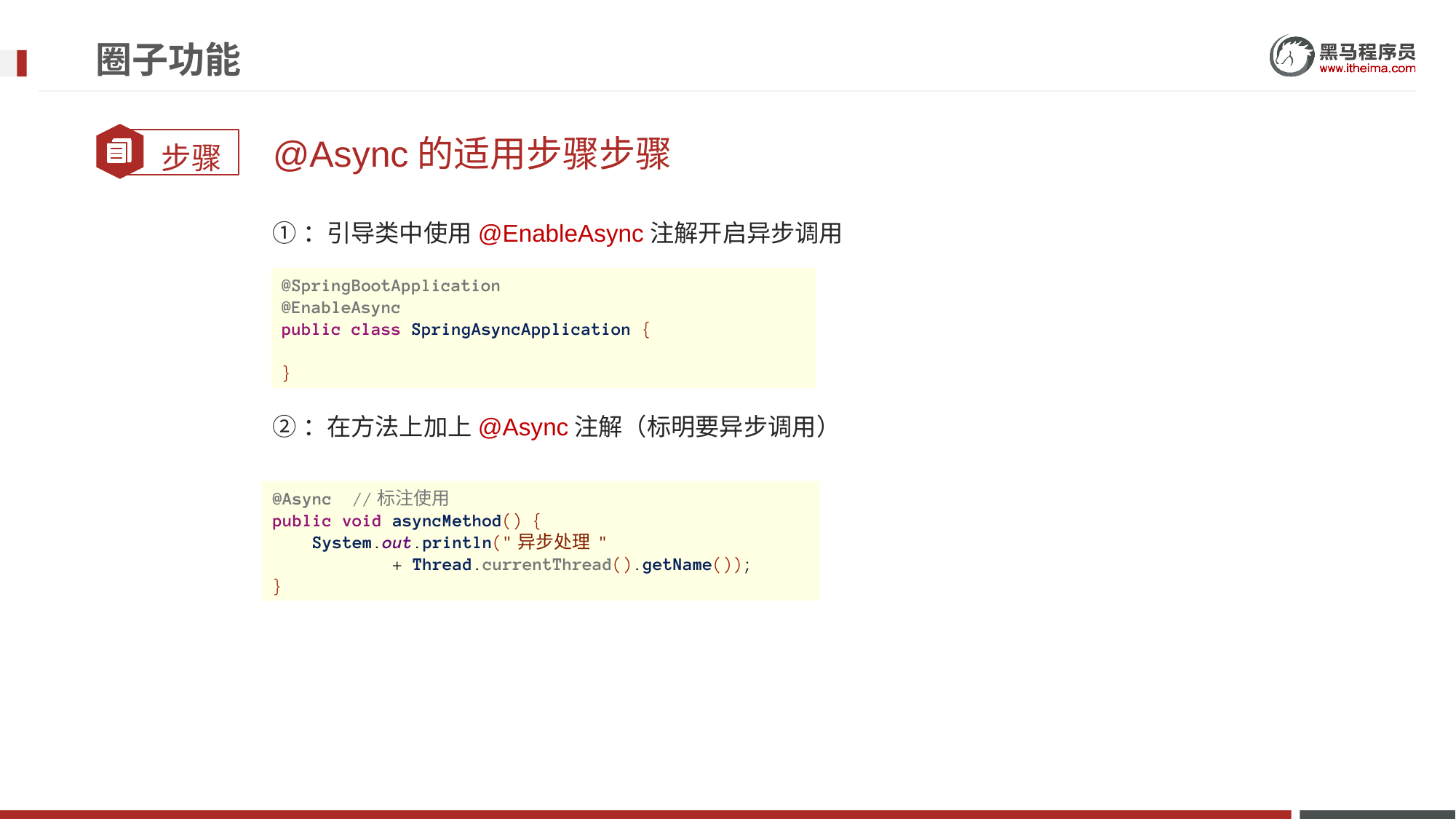

# 圈子功能
@Async的适用步骤步骤
①：引导类中使用@EnableAsync注解开启异步调用

②：在方法上加上@Async注解（标明要异步调用）
@SpringBootApplication
@EnableAsync
public class SpringAsyncApplication {
}
@Async  //标注使用
public void asyncMethod() {
    System.out.println("异步处理 "
            + Thread.currentThread().getName());
}